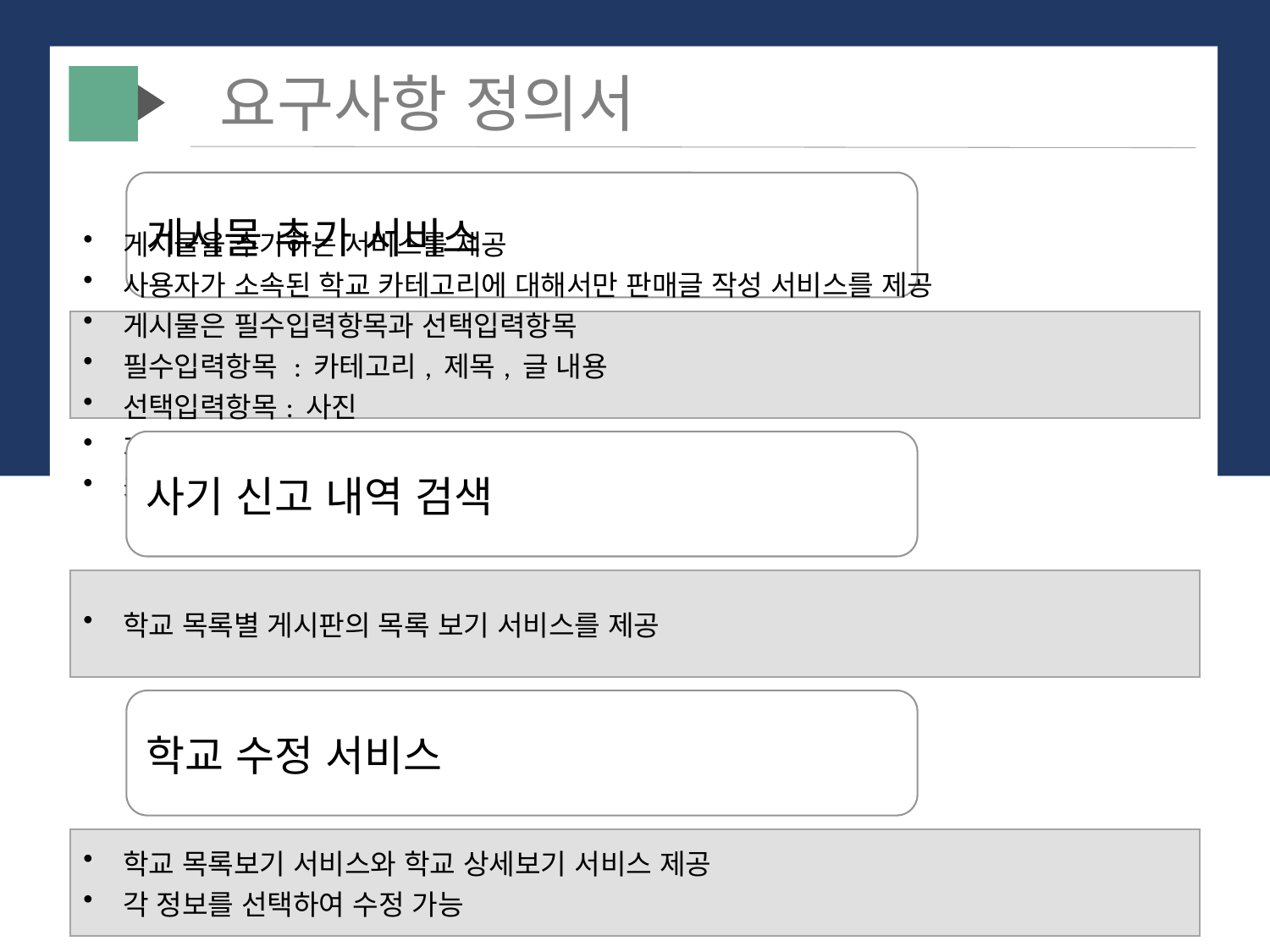

# 요구사항 정의서
게시물 추가 서비스
사기 신고 내역 검색
학교 목록별 게시판의 목록 보기 서비스를 제공
학교 수정 서비스
학교 목록보기 서비스와 학교 상세보기 서비스 제공
사용자가 소속된 학교 카테고리에 대해서만 판매글 작성 서비스를 제공
게시물은 필수입력항목과 선택입력항목
필수입력항목 : 카테고리, 제목, 글 내용
선택입력항목: 사진
게시물은 작성자가 소속된 학교에 선택된 카테고리 게시판에 추가
각 정보를 선택하여 수정 가능